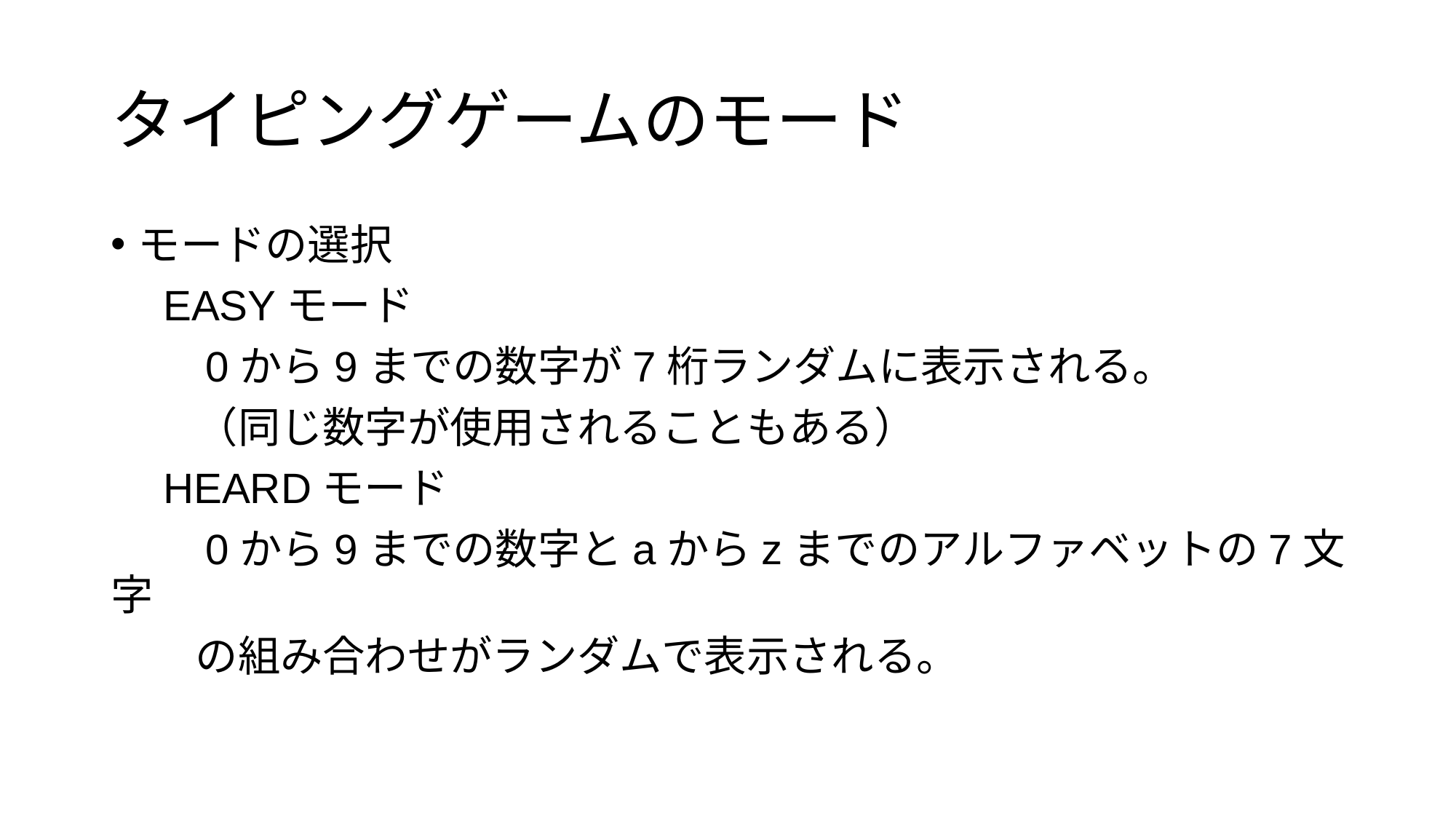

# タイピングゲームのモード
モードの選択
　EASYモード
　　0から9までの数字が7桁ランダムに表示される。
　　（同じ数字が使用されることもある）
　HEARDモード
　　0から9までの数字とaからzまでのアルファベットの7文字
　　の組み合わせがランダムで表示される。